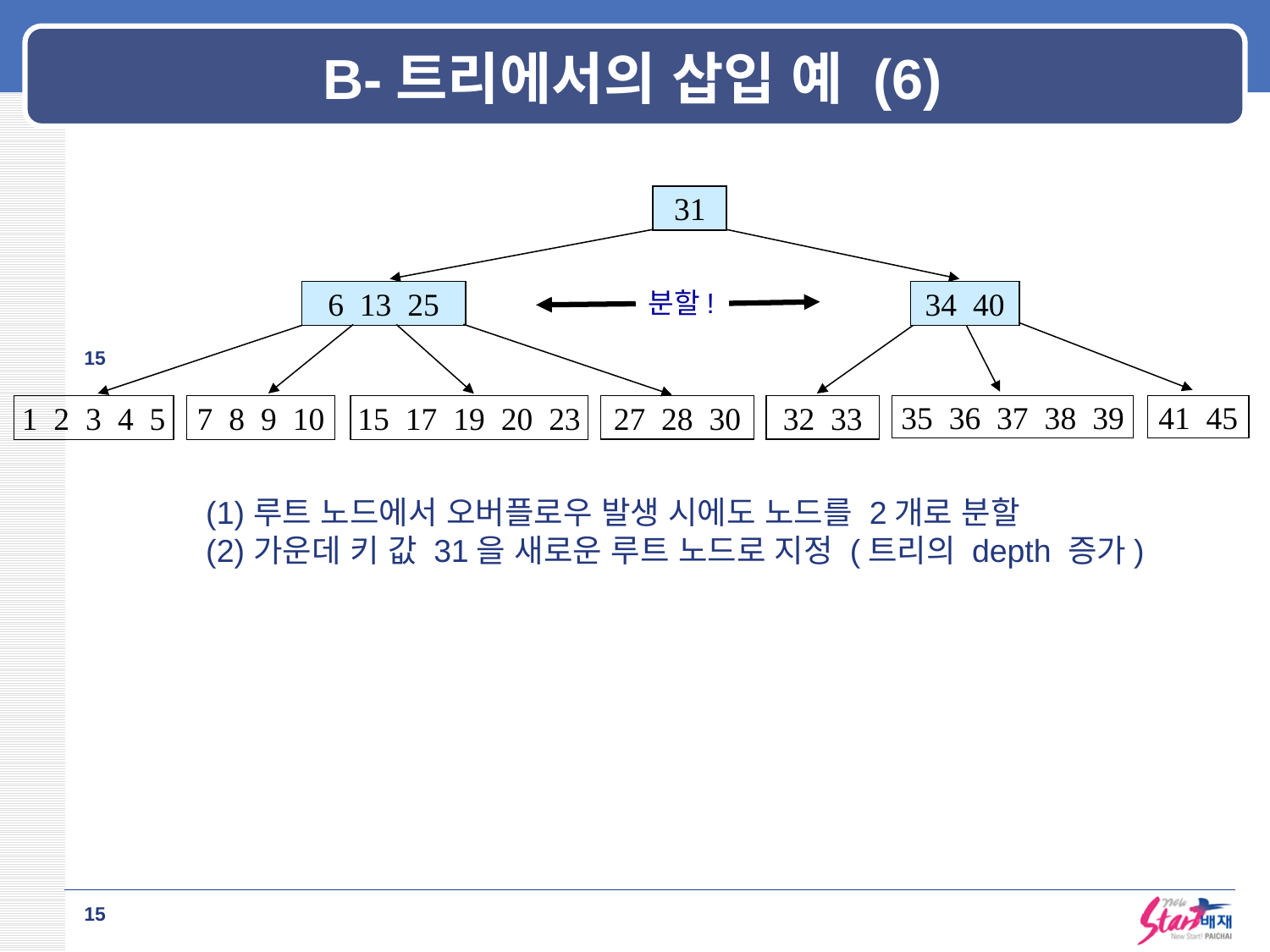

# B-트리에서의 삽입 예 (6)
31

분할!
6  13  25
34  40

15
27  28  30
32  33
35  36  37  38  39
41  45
1  2  3  4  5
7  8  9  10
15  17  19  20  23
루트 노드에서 오버플로우 발생 시에도 노드를 2개로 분할
가운데 키 값 31을 새로운 루트 노드로 지정 (트리의 depth 증가)
15